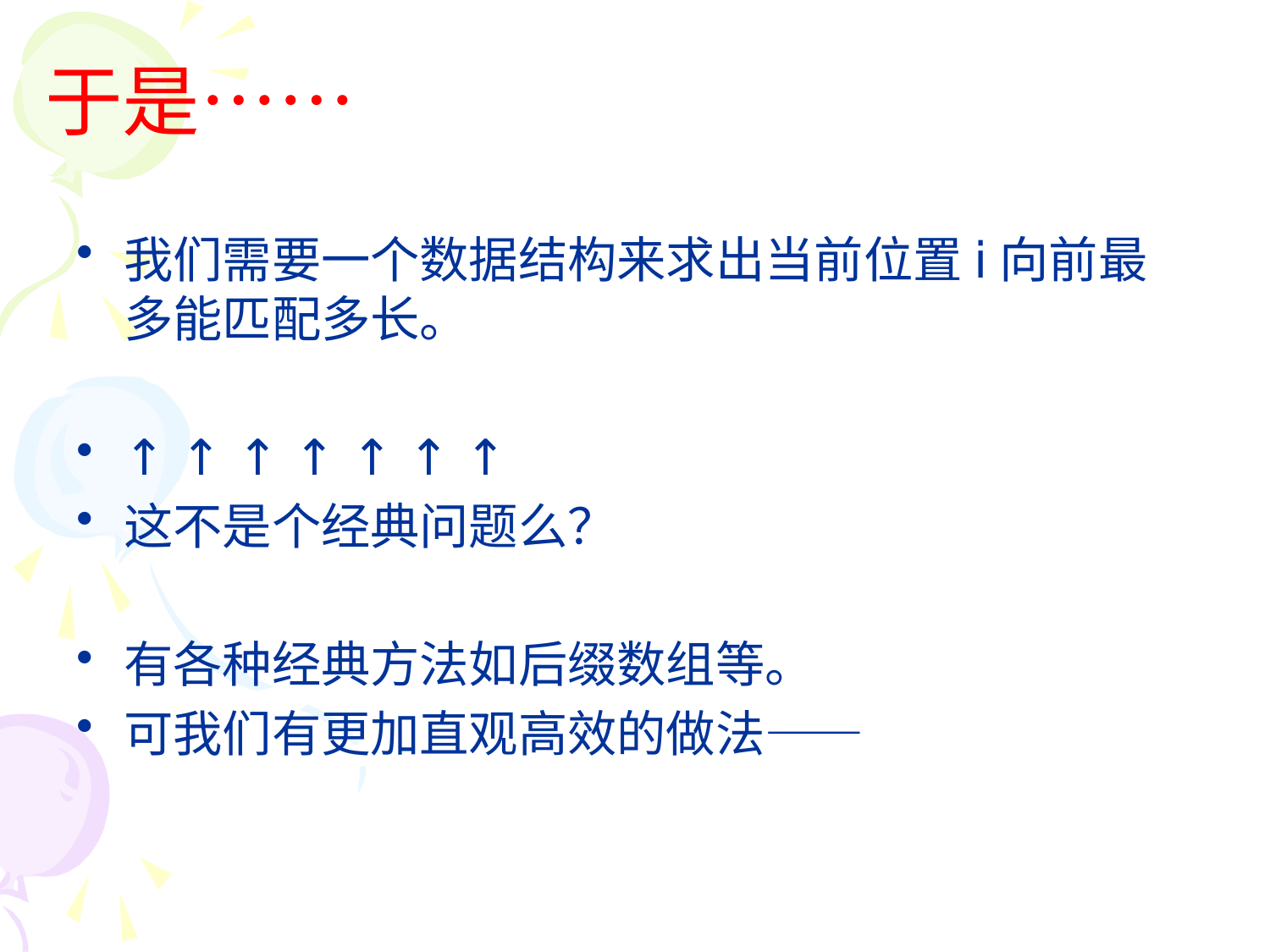

于是……
我们需要一个数据结构来求出当前位置i向前最多能匹配多长。

↑ ↑ ↑ ↑ ↑ ↑ ↑
这不是个经典问题么？

有各种经典方法如后缀数组等。
可我们有更加直观高效的做法——
后缀自动机！！